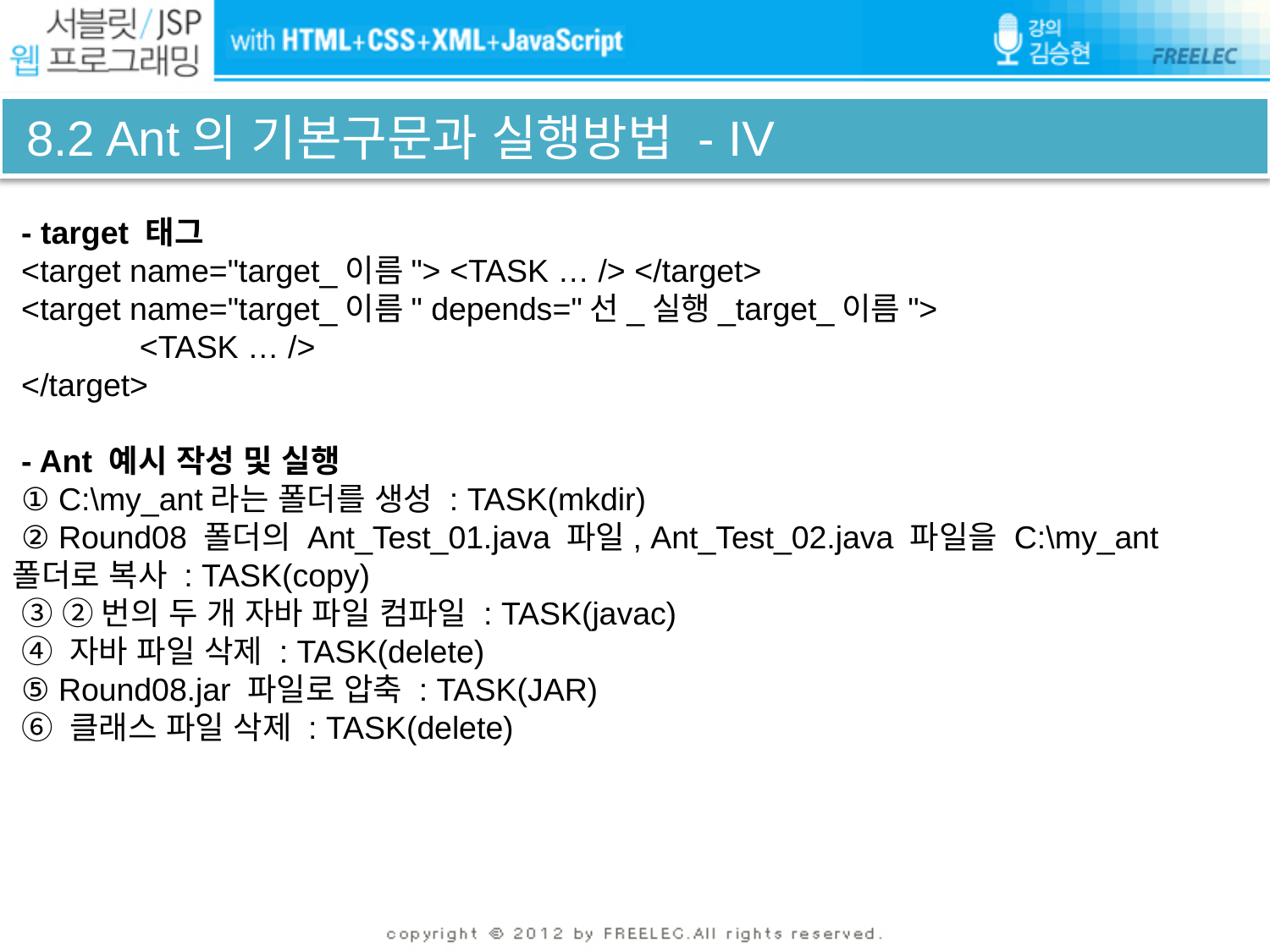

# 8.2 Ant의 기본구문과 실행방법 - IV
 - target 태그
 <target name="target_이름"> <TASK … /> </target>
 <target name="target_이름" depends="선_실행_target_이름">
	<TASK … />
 </target>

 - Ant 예시 작성 및 실행
 ① C:\my_ant라는 폴더를 생성 : TASK(mkdir)
 ② Round08 폴더의 Ant_Test_01.java 파일, Ant_Test_02.java 파일을 C:\my_ant 폴더로 복사 : TASK(copy)
 ③ ②번의 두 개 자바 파일 컴파일 : TASK(javac)
 ④ 자바 파일 삭제 : TASK(delete)
 ⑤ Round08.jar 파일로 압축 : TASK(JAR)
 ⑥ 클래스 파일 삭제 : TASK(delete)